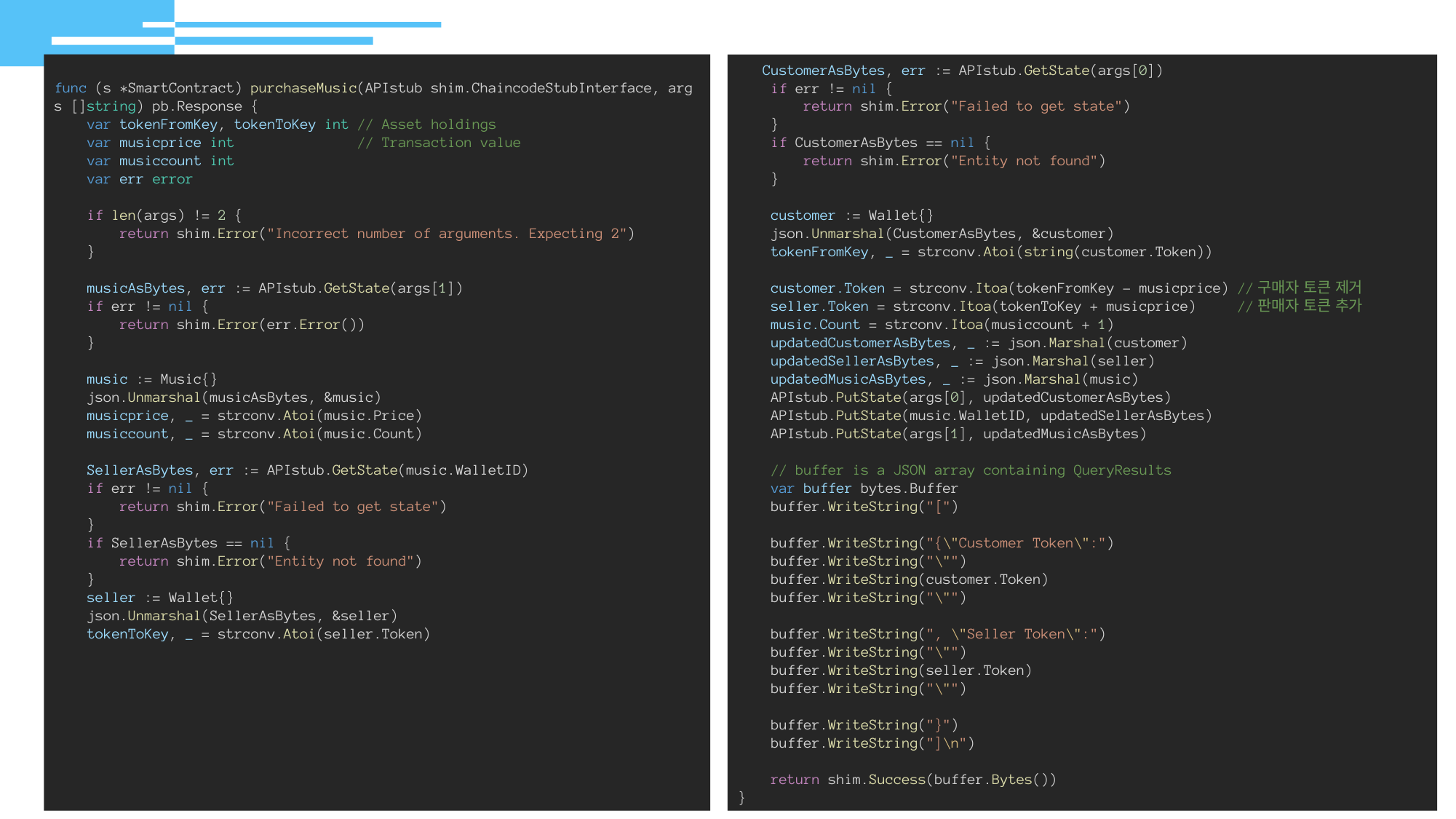

func (s *SmartContract) purchaseMusic(APIstub shim.ChaincodeStubInterface, args []string) pb.Response {
    var tokenFromKey, tokenToKey int // Asset holdings
    var musicprice int               // Transaction value
    var musiccount int
    var err error
    if len(args) != 2 {
        return shim.Error("Incorrect number of arguments. Expecting 2")
    }
    musicAsBytes, err := APIstub.GetState(args[1])
    if err != nil {
        return shim.Error(err.Error())
    }
    music := Music{}
    json.Unmarshal(musicAsBytes, &music)
    musicprice, _ = strconv.Atoi(music.Price)
    musiccount, _ = strconv.Atoi(music.Count)
    SellerAsBytes, err := APIstub.GetState(music.WalletID)
    if err != nil {
        return shim.Error("Failed to get state")
    }
    if SellerAsBytes == nil {
        return shim.Error("Entity not found")
    }
    seller := Wallet{}
    json.Unmarshal(SellerAsBytes, &seller)
    tokenToKey, _ = strconv.Atoi(seller.Token)

   CustomerAsBytes, err := APIstub.GetState(args[0])
    if err != nil {
        return shim.Error("Failed to get state")
    }
    if CustomerAsBytes == nil {
        return shim.Error("Entity not found")
    }
    customer := Wallet{}
    json.Unmarshal(CustomerAsBytes, &customer)
    tokenFromKey, _ = strconv.Atoi(string(customer.Token))
    customer.Token = strconv.Itoa(tokenFromKey - musicprice) //구매자 토큰 제거
    seller.Token = strconv.Itoa(tokenToKey + musicprice)     //판매자 토큰 추가
    music.Count = strconv.Itoa(musiccount + 1)
    updatedCustomerAsBytes, _ := json.Marshal(customer)
    updatedSellerAsBytes, _ := json.Marshal(seller)
    updatedMusicAsBytes, _ := json.Marshal(music)
    APIstub.PutState(args[0], updatedCustomerAsBytes)
    APIstub.PutState(music.WalletID, updatedSellerAsBytes)
    APIstub.PutState(args[1], updatedMusicAsBytes)
    // buffer is a JSON array containing QueryResults
    var buffer bytes.Buffer
    buffer.WriteString("[")
    buffer.WriteString("{\"Customer Token\":")
    buffer.WriteString("\"")
    buffer.WriteString(customer.Token)
    buffer.WriteString("\"")
    buffer.WriteString(", \"Seller Token\":")
    buffer.WriteString("\"")
    buffer.WriteString(seller.Token)
    buffer.WriteString("\"")
    buffer.WriteString("}")
    buffer.WriteString("]\n")
    return shim.Success(buffer.Bytes())
}